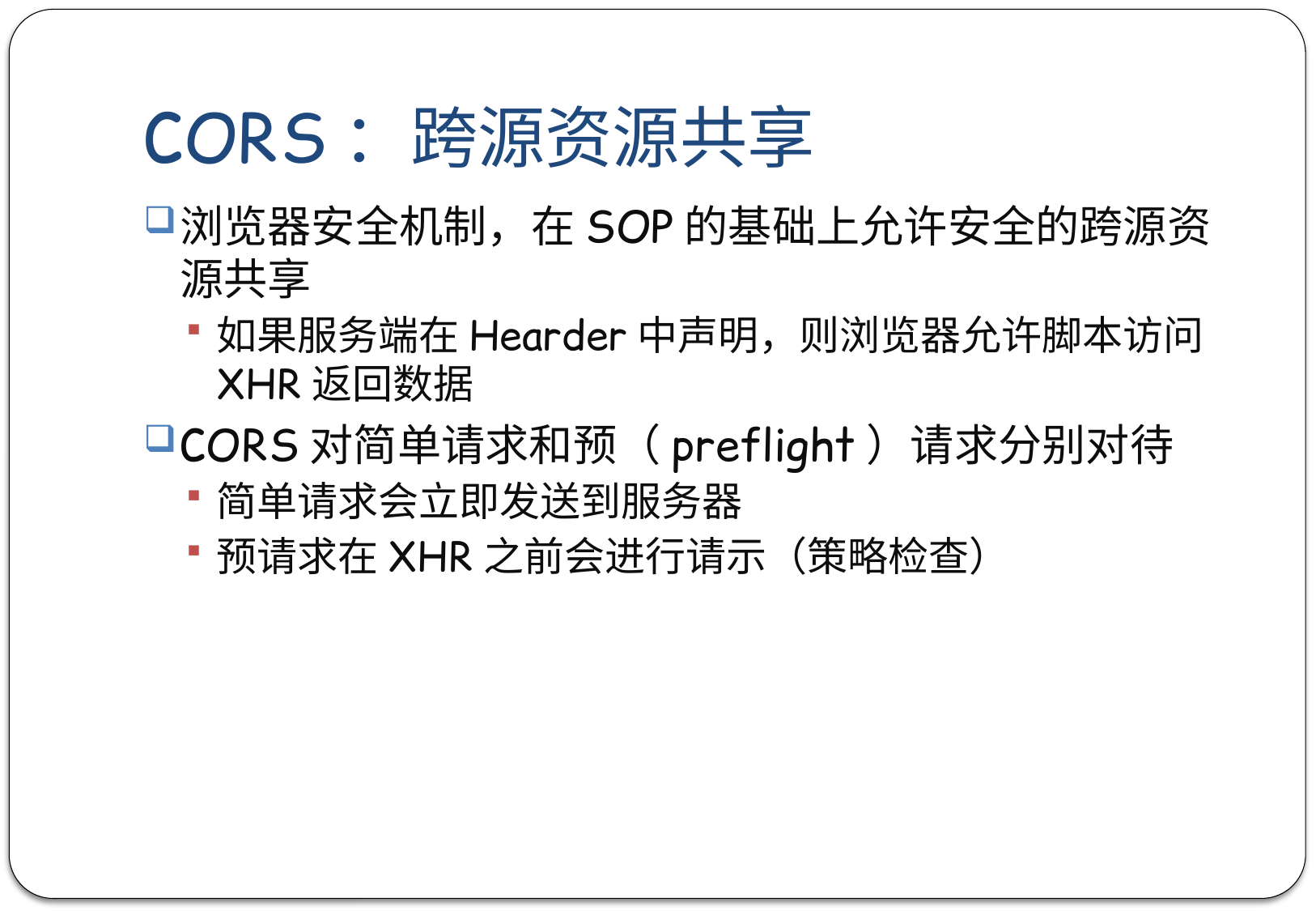

# CORS：跨源资源共享
浏览器安全机制，在SOP的基础上允许安全的跨源资源共享
如果服务端在Hearder中声明，则浏览器允许脚本访问XHR返回数据
CORS对简单请求和预（preflight）请求分别对待
简单请求会立即发送到服务器
预请求在XHR之前会进行请示（策略检查）